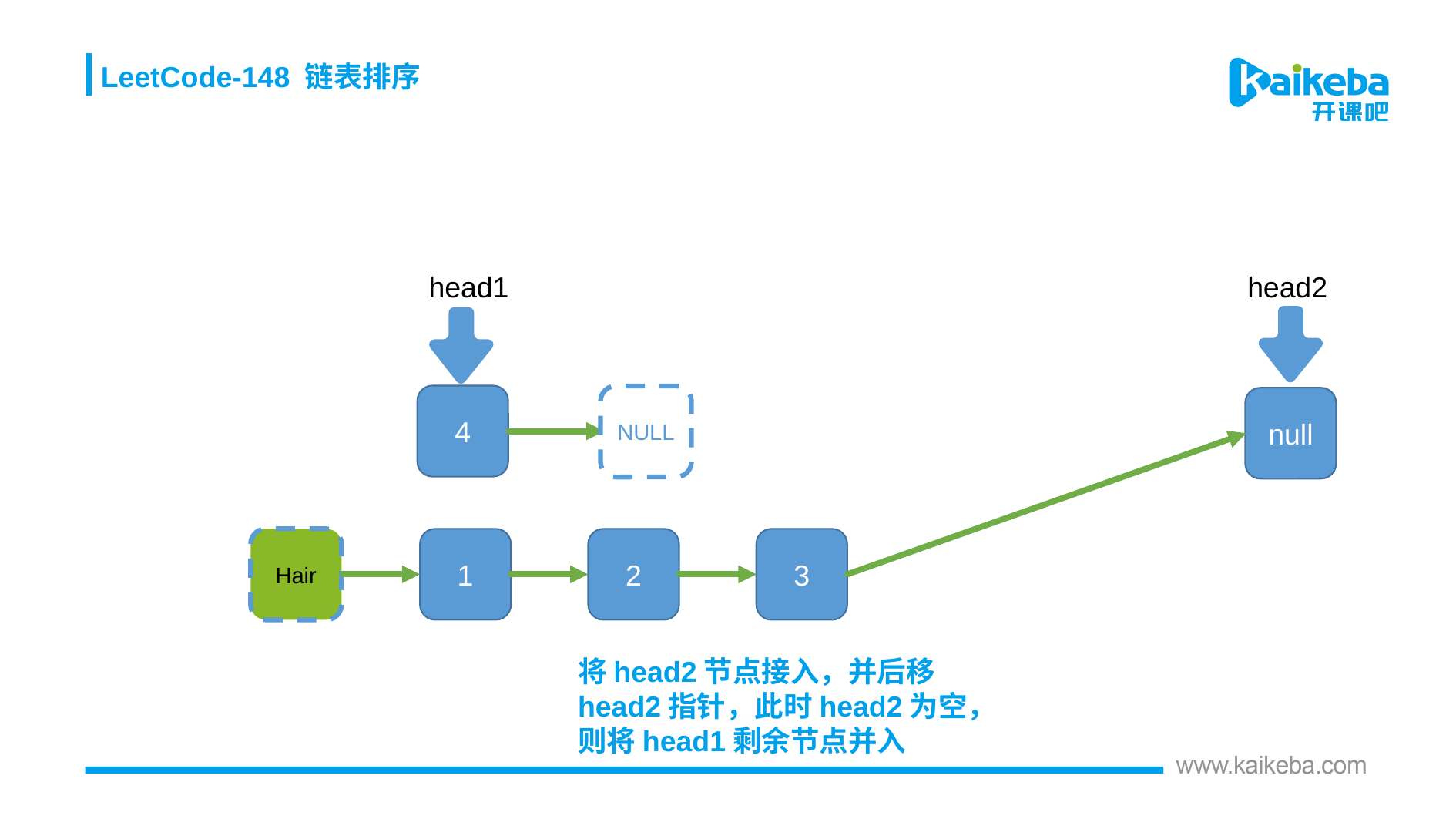

LeetCode-148 链表排序
head1

head2

4
NULL
null
Hair
1
2
3
将head2节点接入，并后移head2指针，此时head2为空，则将head1剩余节点并入